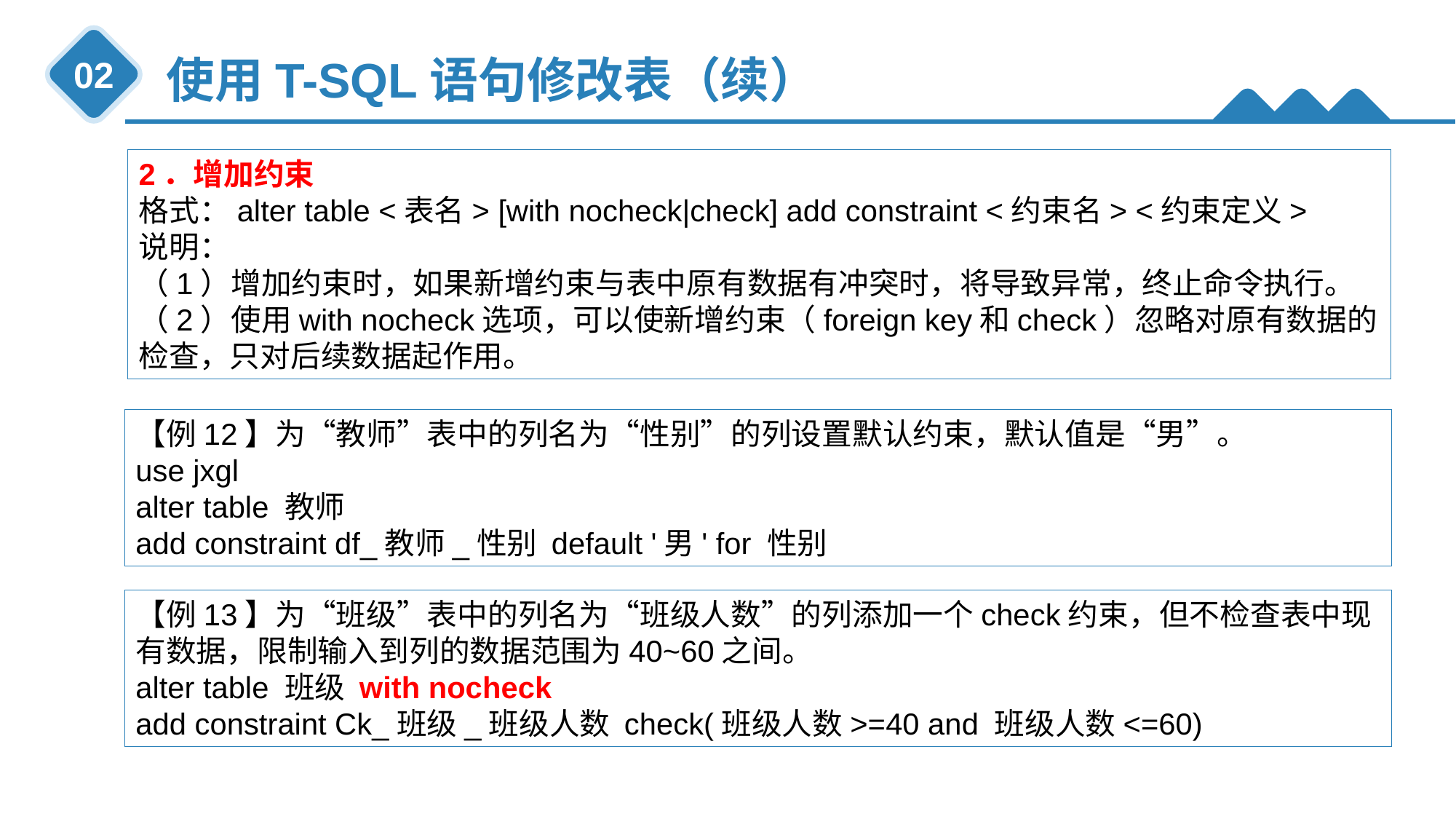

使用T-SQL语句修改表（续）
02
01

2．增加约束
格式：alter table <表名> [with nocheck|check] add constraint <约束名> <约束定义>
说明：
（1）增加约束时，如果新增约束与表中原有数据有冲突时，将导致异常，终止命令执行。
（2）使用with nocheck选项，可以使新增约束（foreign key和check）忽略对原有数据的检查，只对后续数据起作用。
【例12】为“教师”表中的列名为“性别”的列设置默认约束，默认值是“男”。
use jxgl
alter table 教师
add constraint df_教师_性别 default '男' for 性别
【例13】为“班级”表中的列名为“班级人数”的列添加一个check约束，但不检查表中现有数据，限制输入到列的数据范围为40~60之间。
alter table 班级 with nocheck
add constraint Ck_班级_班级人数 check(班级人数>=40 and 班级人数<=60)